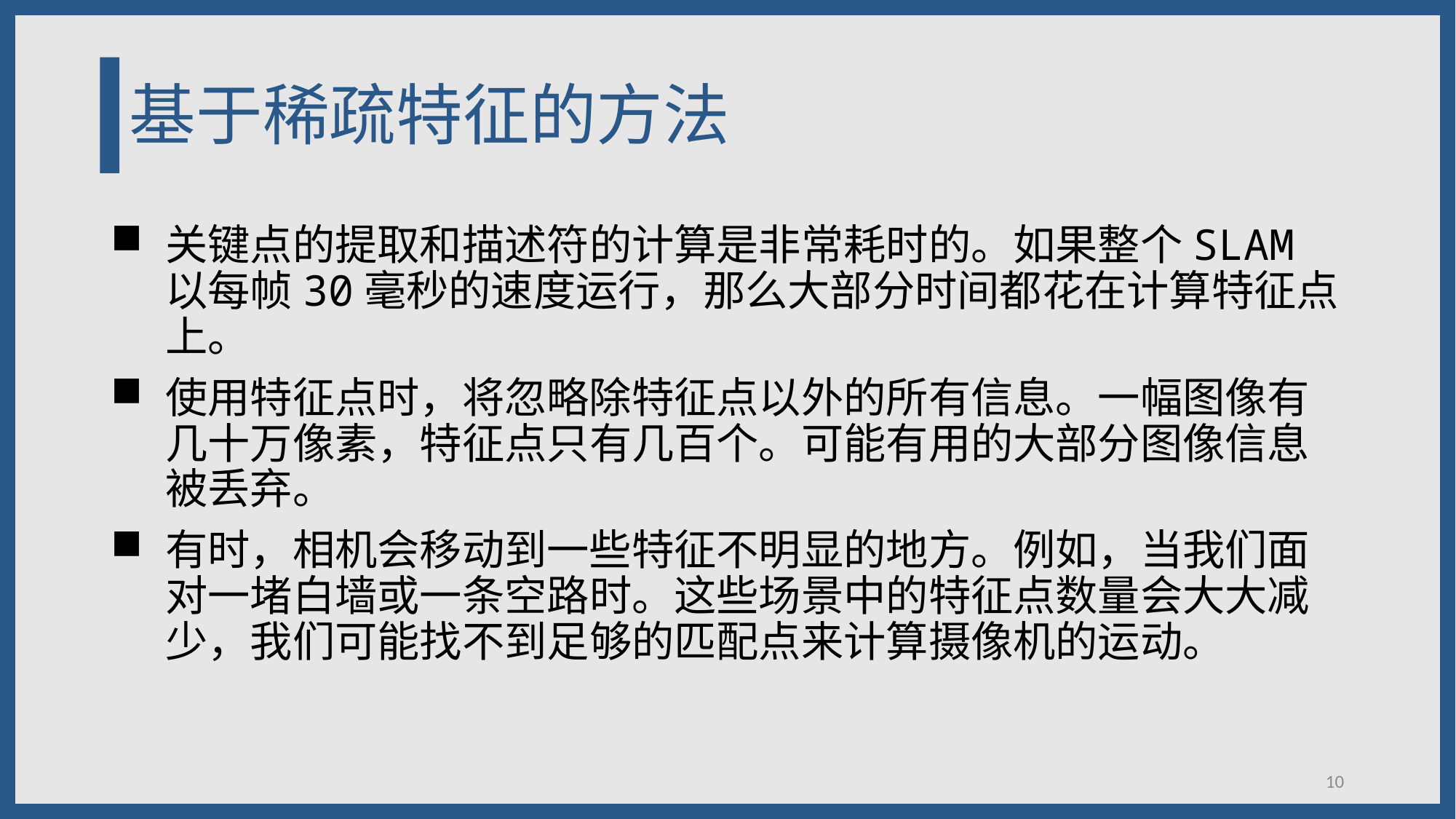

# 基于稀疏特征的方法
关键点的提取和描述符的计算是非常耗时的。如果整个SLAM以每帧30毫秒的速度运行，那么大部分时间都花在计算特征点上。
使用特征点时，将忽略除特征点以外的所有信息。一幅图像有几十万像素，特征点只有几百个。可能有用的大部分图像信息被丢弃。
有时，相机会移动到一些特征不明显的地方。例如，当我们面对一堵白墙或一条空路时。这些场景中的特征点数量会大大减少，我们可能找不到足够的匹配点来计算摄像机的运动。
10